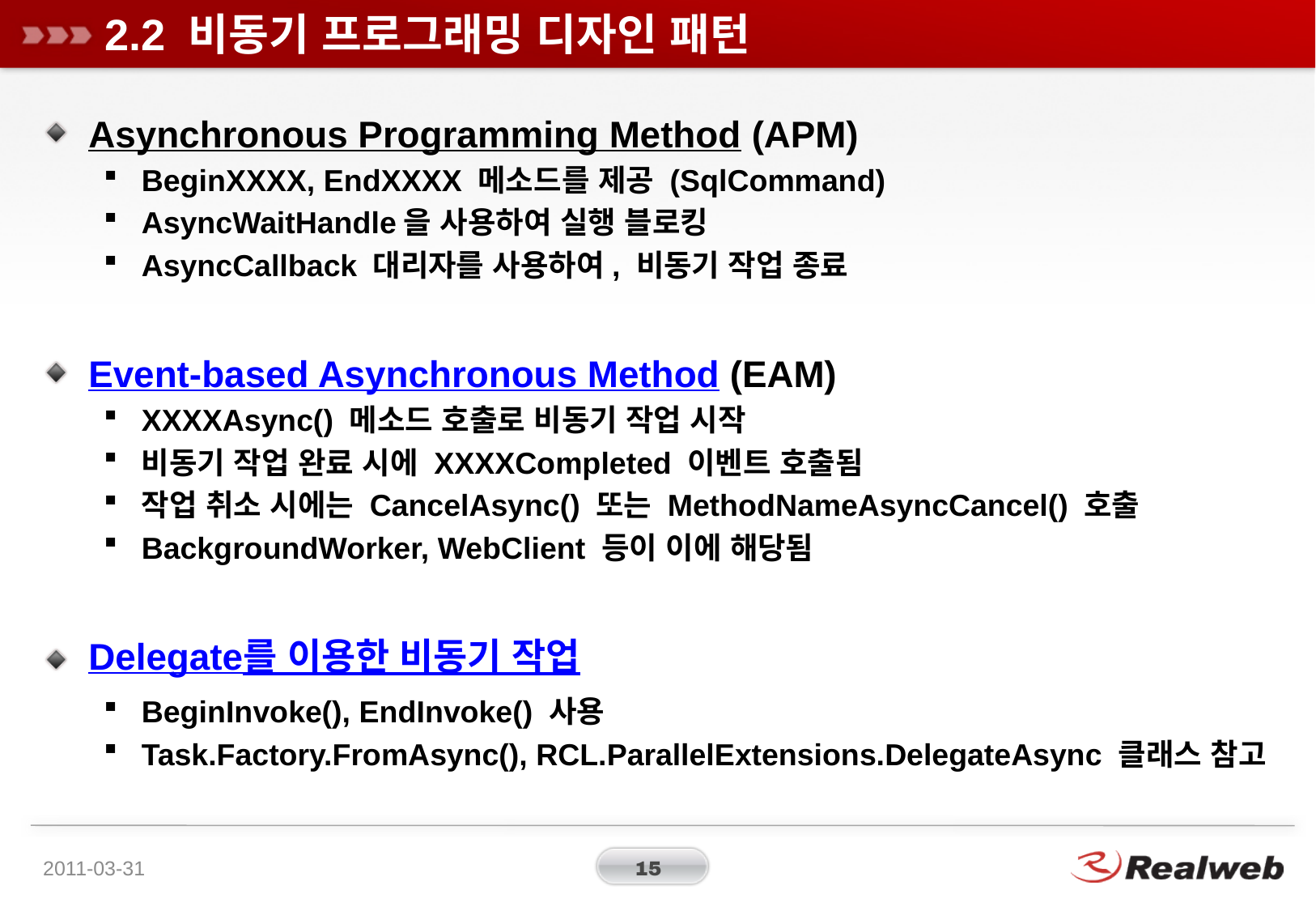

# 2.2 비동기 프로그래밍 디자인 패턴
Asynchronous Programming Method (APM)
BeginXXXX, EndXXXX 메소드를 제공 (SqlCommand)
AsyncWaitHandle을 사용하여 실행 블로킹
AsyncCallback 대리자를 사용하여, 비동기 작업 종료

Event-based Asynchronous Method (EAM)
XXXXAsync() 메소드 호출로 비동기 작업 시작
비동기 작업 완료 시에 XXXXCompleted 이벤트 호출됨
작업 취소 시에는 CancelAsync() 또는 MethodNameAsyncCancel() 호출
BackgroundWorker, WebClient 등이 이에 해당됨

Delegate를 이용한 비동기 작업
BeginInvoke(), EndInvoke() 사용
Task.Factory.FromAsync(), RCL.ParallelExtensions.DelegateAsync 클래스 참고

2011-03-31
15